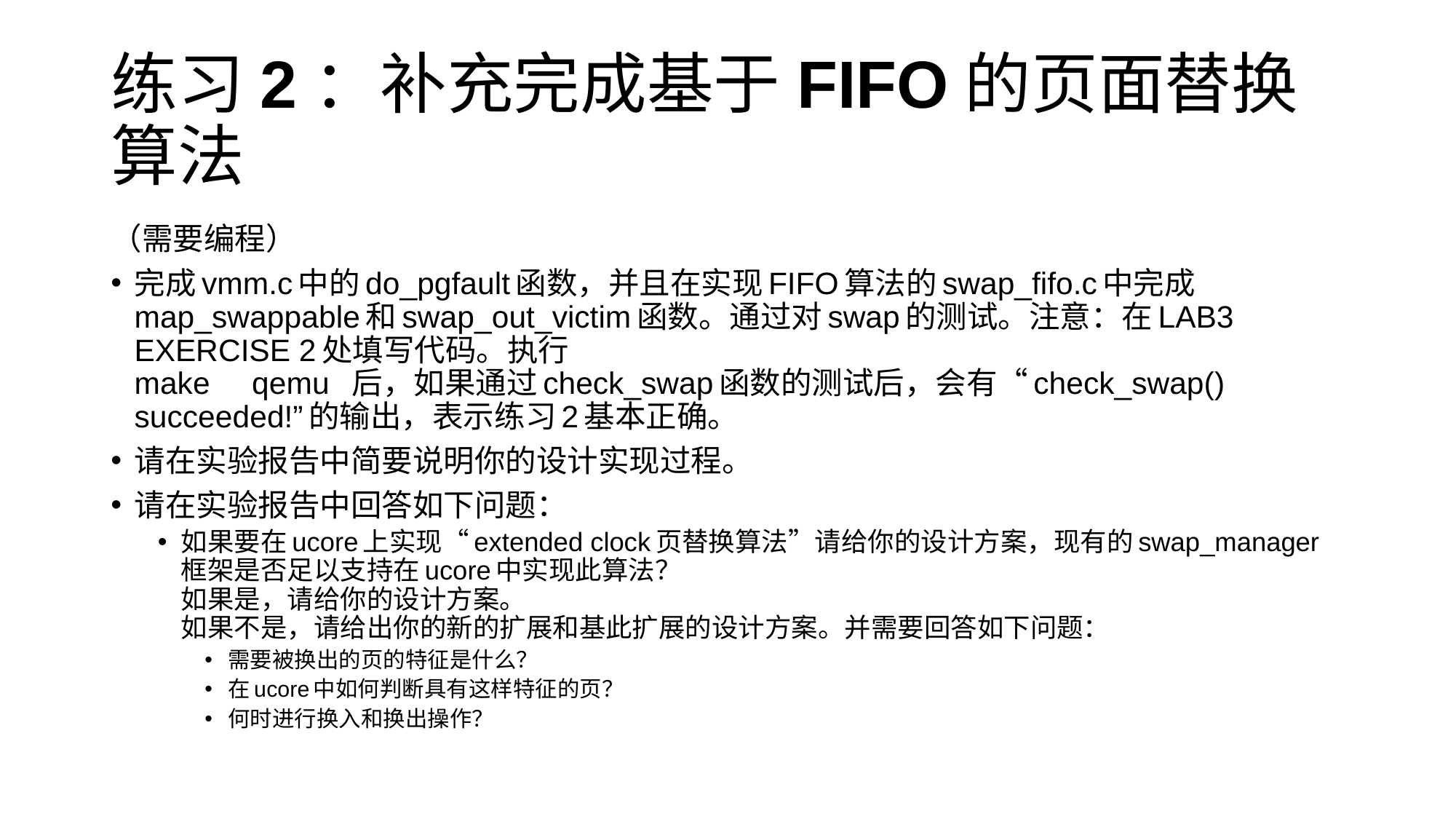

# 练习2：补充完成基于FIFO的页面替换算法
（需要编程）
完成vmm.c中的do_pgfault函数，并且在实现FIFO算法的swap_fifo.c中完成map_swappable和swap_out_victim函数。通过对swap的测试。注意：在LAB3 EXERCISE 2处填写代码。执行
make　qemu  后，如果通过check_swap函数的测试后，会有“check_swap() succeeded!”的输出，表示练习2基本正确。
请在实验报告中简要说明你的设计实现过程。
请在实验报告中回答如下问题：
如果要在ucore上实现“extended clock页替换算法”请给你的设计方案，现有的swap_manager框架是否足以支持在ucore中实现此算法？
如果是，请给你的设计方案。
如果不是，请给出你的新的扩展和基此扩展的设计方案。并需要回答如下问题：
需要被换出的页的特征是什么？
在ucore中如何判断具有这样特征的页？
何时进行换入和换出操作？